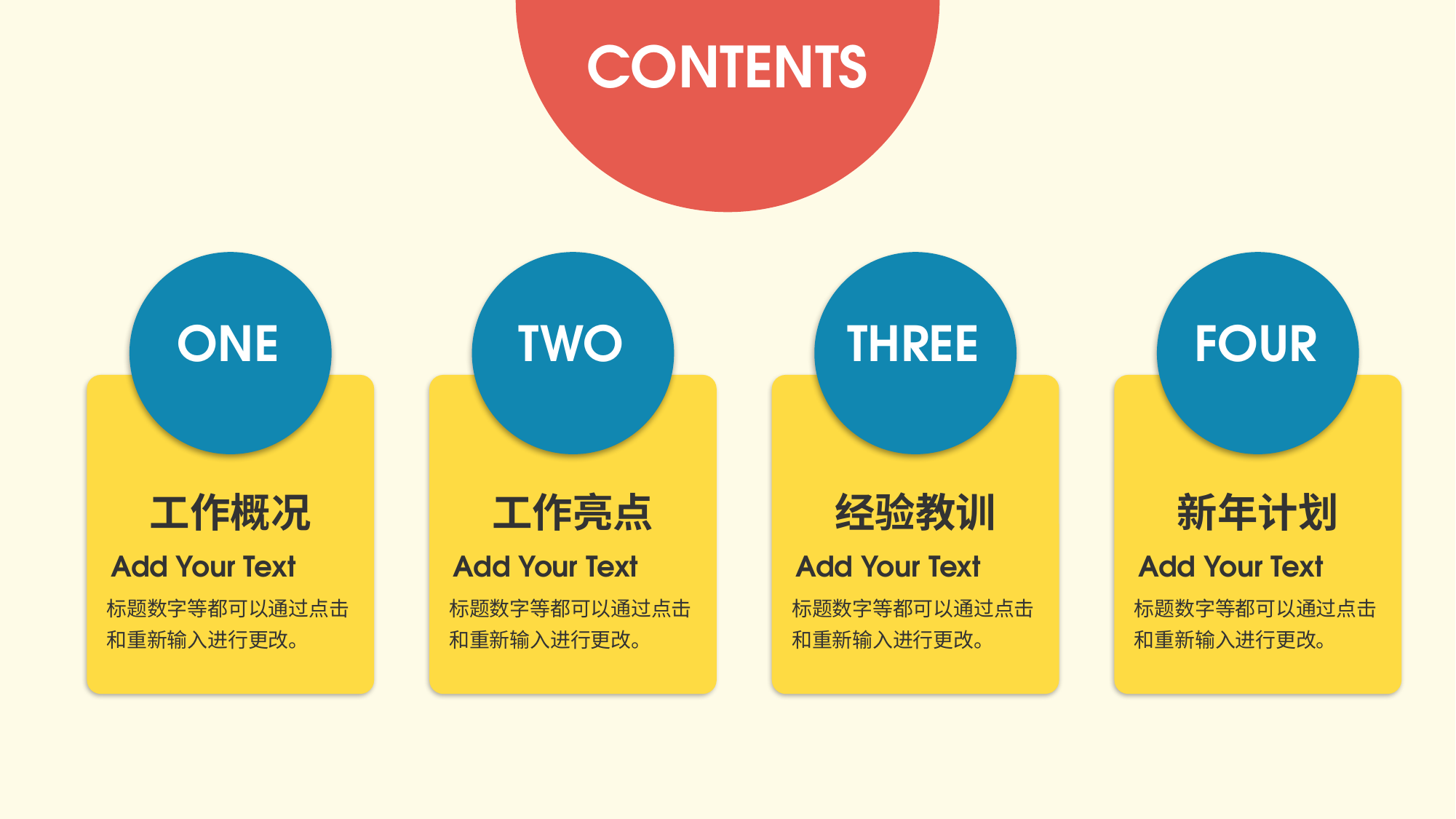

CONTENTS

ONE

TWO

THREE

FOUR

工作概况
工作亮点
经验教训
新年计划
Add Your Text
Add Your Text
Add Your Text
Add Your Text
标题数字等都可以通过点击和重新输入进行更改。
标题数字等都可以通过点击和重新输入进行更改。
标题数字等都可以通过点击和重新输入进行更改。
标题数字等都可以通过点击和重新输入进行更改。